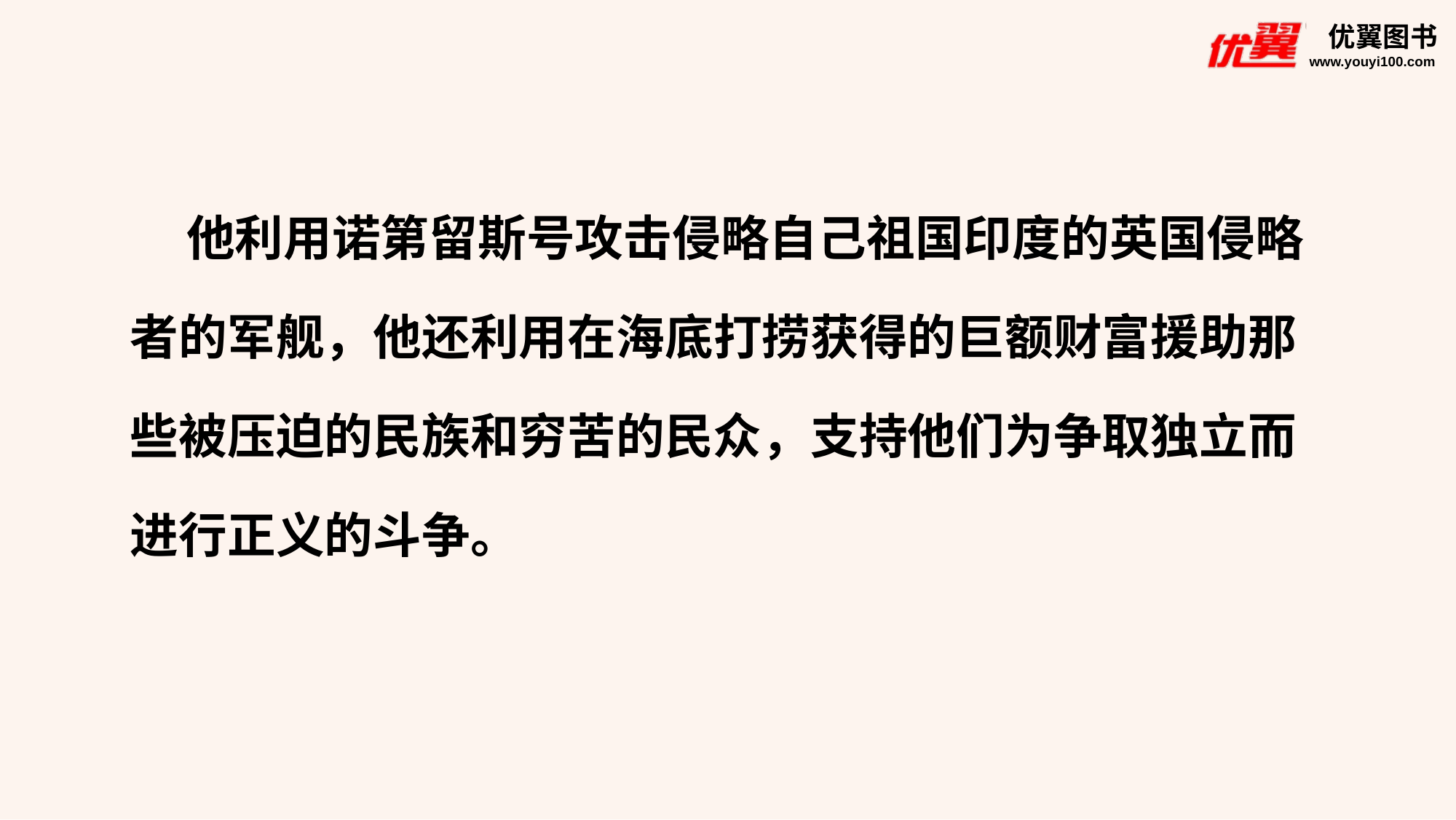

他利用诺第留斯号攻击侵略自己祖国印度的英国侵略者的军舰，他还利用在海底打捞获得的巨额财富援助那些被压迫的民族和穷苦的民众，支持他们为争取独立而进行正义的斗争。